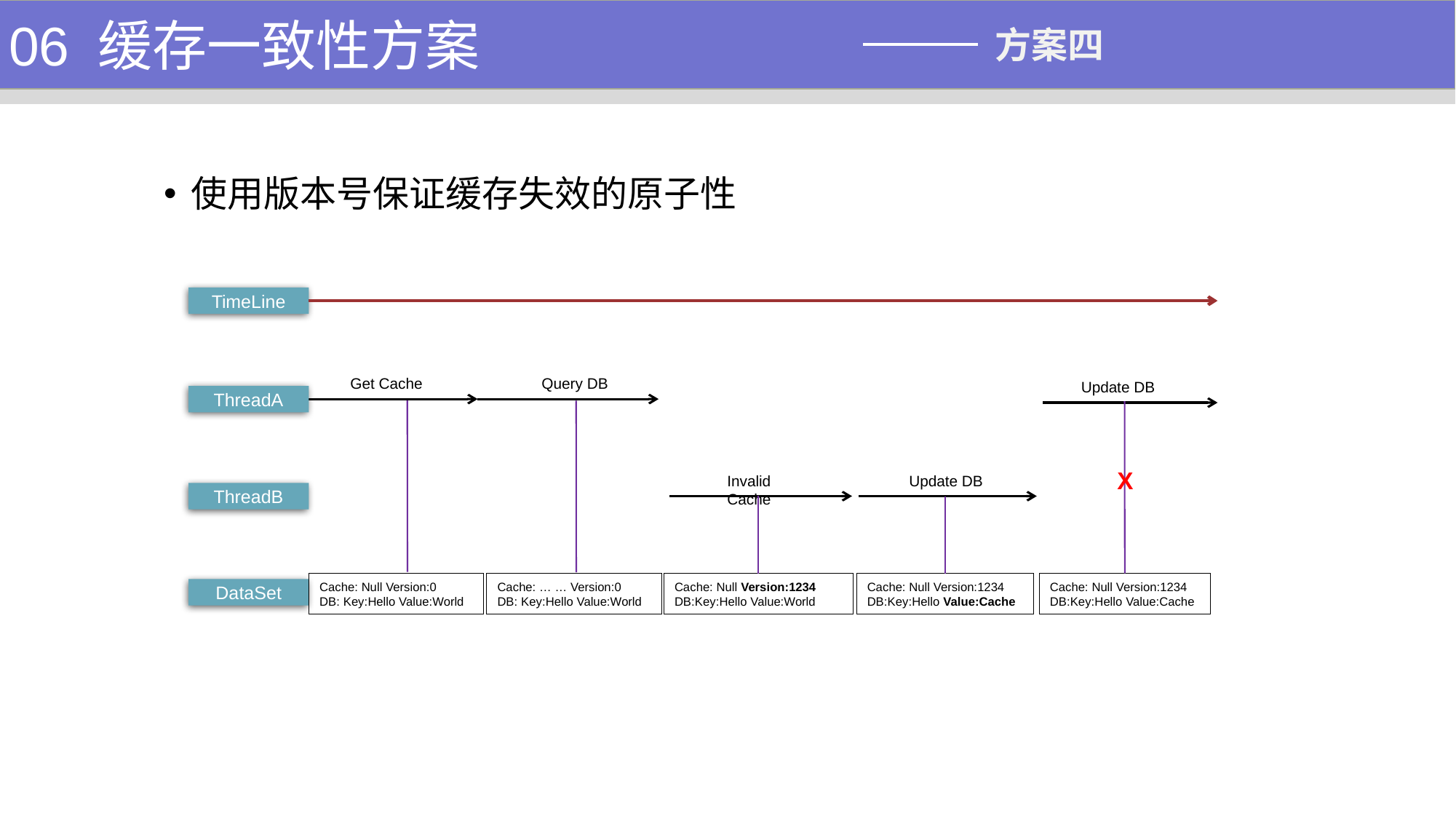

1、功能介绍
06 缓存一致性方案
方案四
使用版本号保证缓存失效的原子性
TimeLine
Get Cache
Query DB
Update DB
ThreadA
X
Update DB
Invalid Cache
ThreadB
Cache: … … Version:0
DB: Key:Hello Value:World
Cache: Null Version:1234
DB:Key:Hello Value:World
Cache: Null Version:1234
DB:Key:Hello Value:Cache
Cache: Null Version:1234
DB:Key:Hello Value:Cache
Cache: Null Version:0
DB: Key:Hello Value:World
DataSet